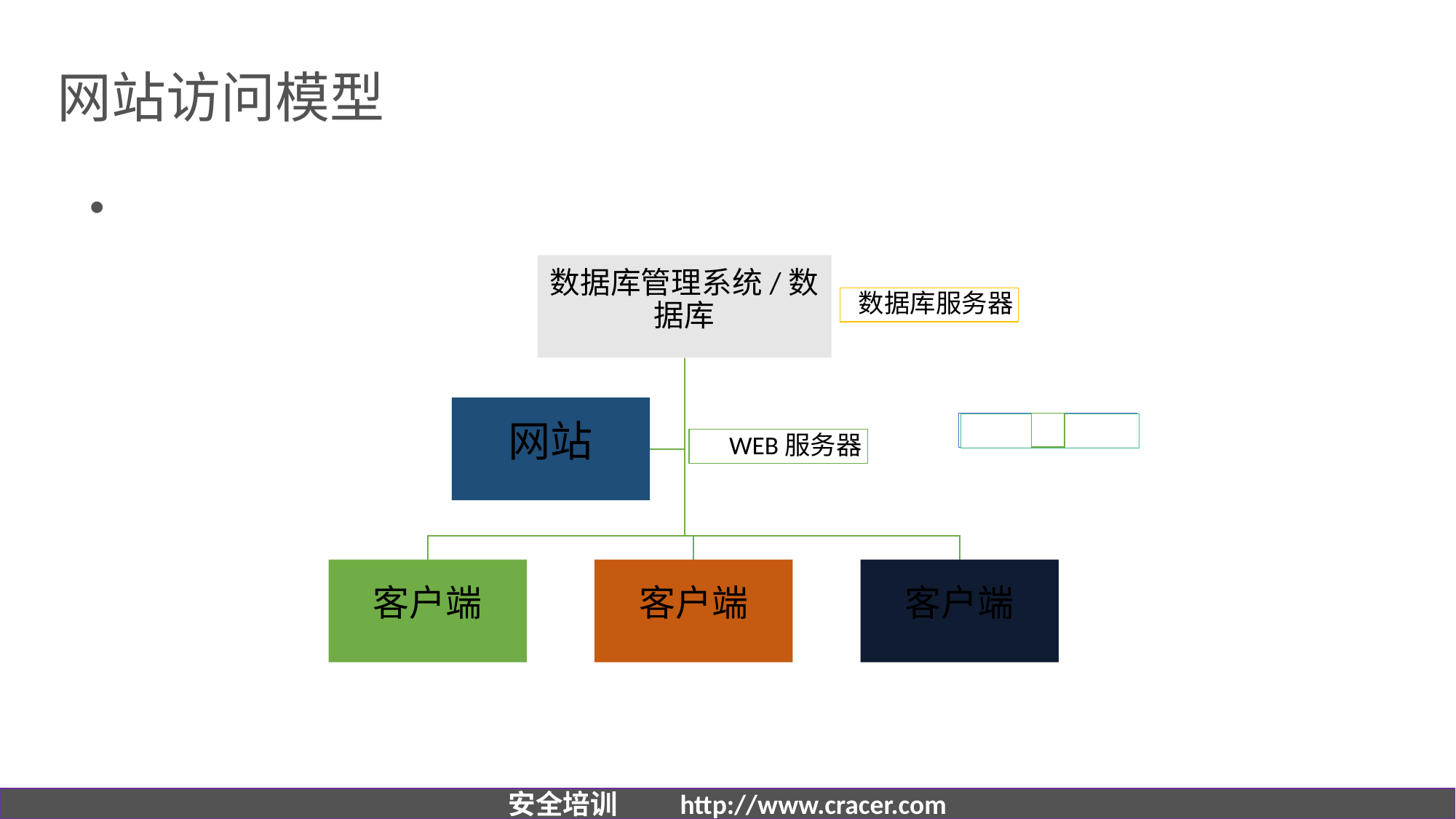

# 网站访问模型

数据库管理系统/数据库
数据库服务器
客户端

客户端

客户端

网站
WEB服务器